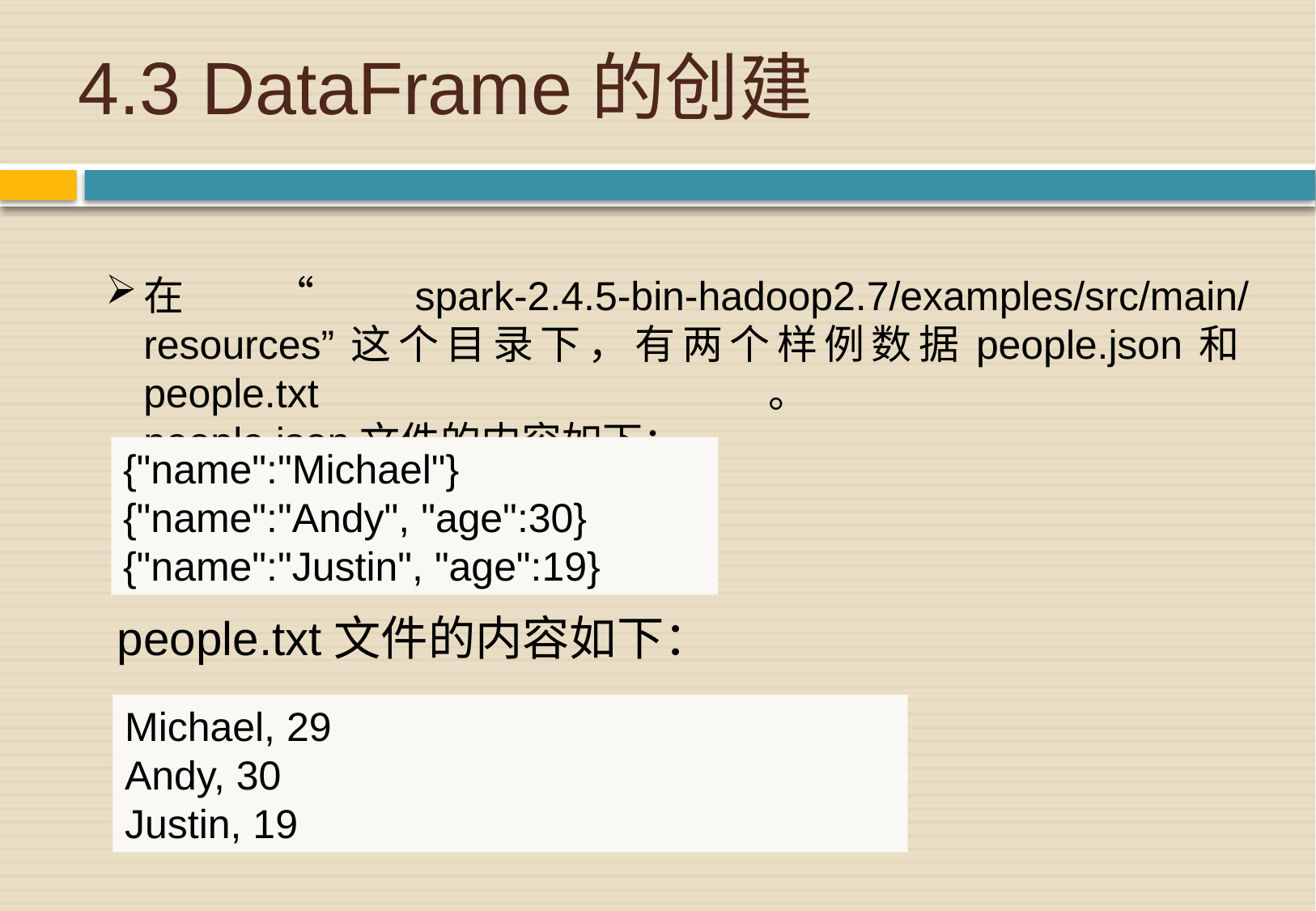

# 4.3 DataFrame的创建
在“spark-2.4.5-bin-hadoop2.7/examples/src/main/resources”这个目录下，有两个样例数据people.json和people.txt。
people.json文件的内容如下：
{"name":"Michael"}
{"name":"Andy", "age":30}
{"name":"Justin", "age":19}
people.txt文件的内容如下：
Michael, 29
Andy, 30
Justin, 19